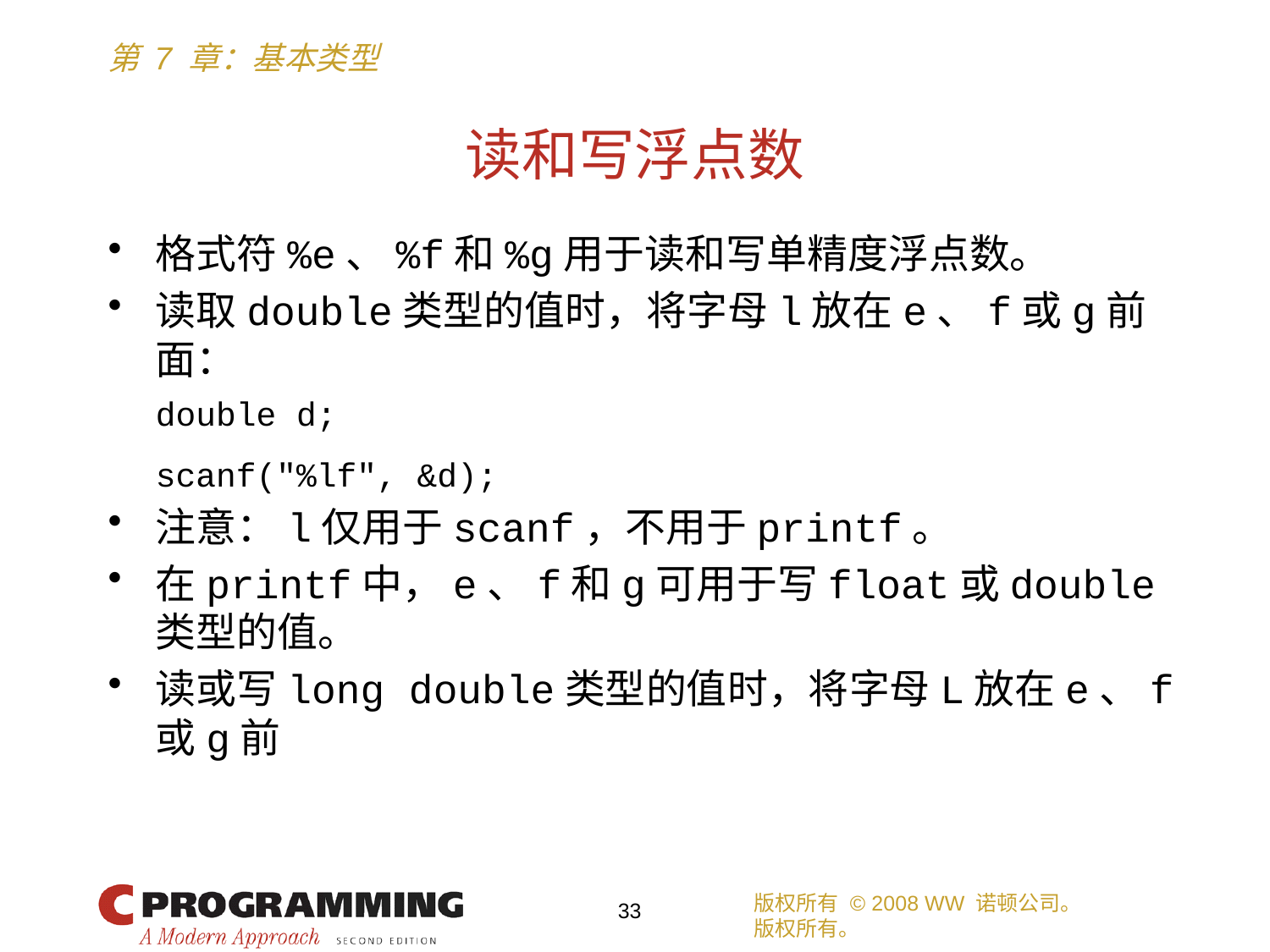

# 读和写浮点数
格式符%e、%f和%g用于读和写单精度浮点数。
读取double类型的值时，将字母l放在e、f或g前面：
	double d;

	scanf("%lf", &d);
注意：l仅用于scanf，不用于printf。
在printf中，e、f和g可用于写float或double类型的值。
读或写long double类型的值时，将字母L放在e、f或g前
版权所有 © 2008 WW 诺顿公司。
版权所有。
33